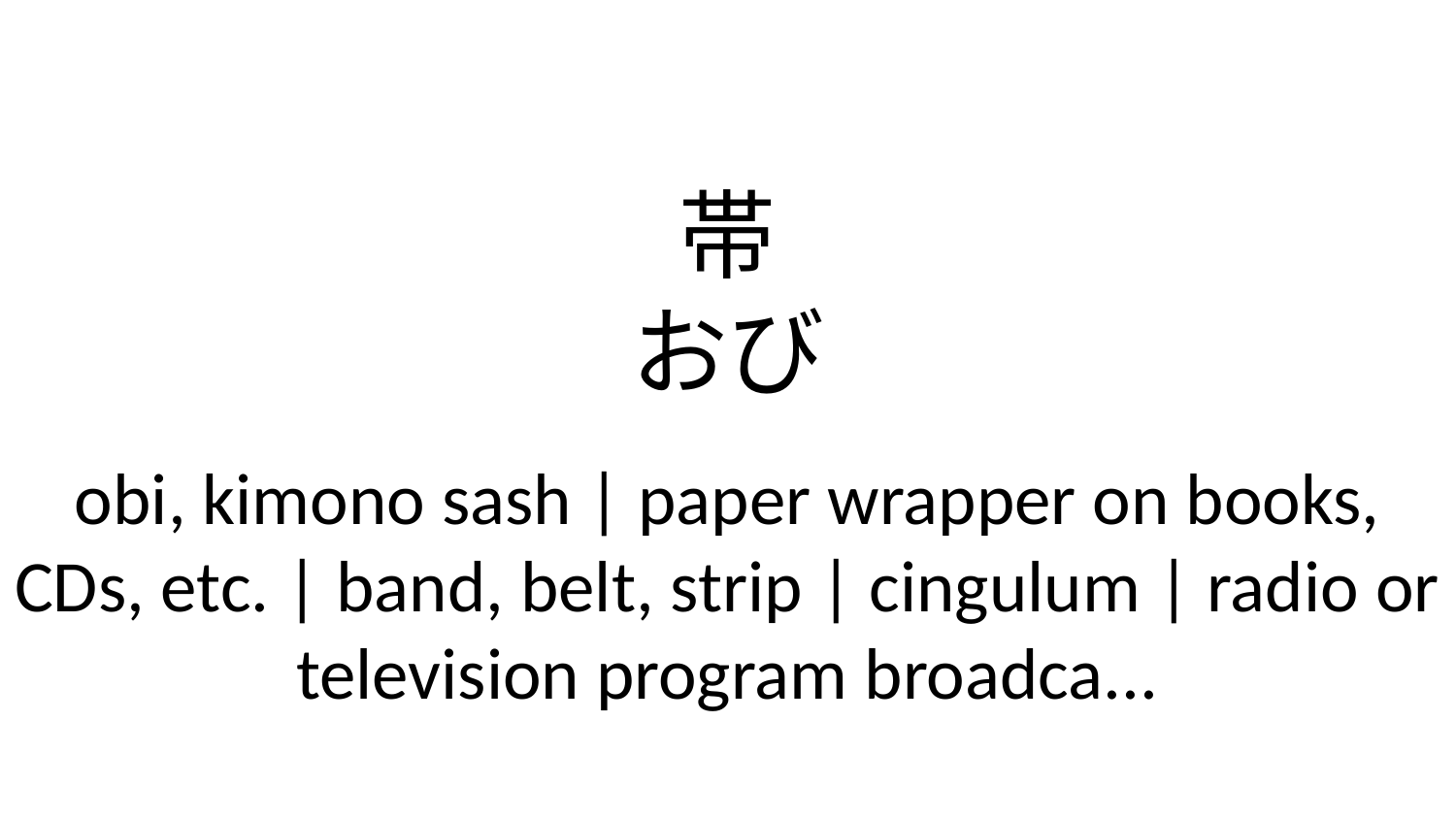

帯
おび
obi, kimono sash | paper wrapper on books, CDs, etc. | band, belt, strip | cingulum | radio or television program broadca...
71-72